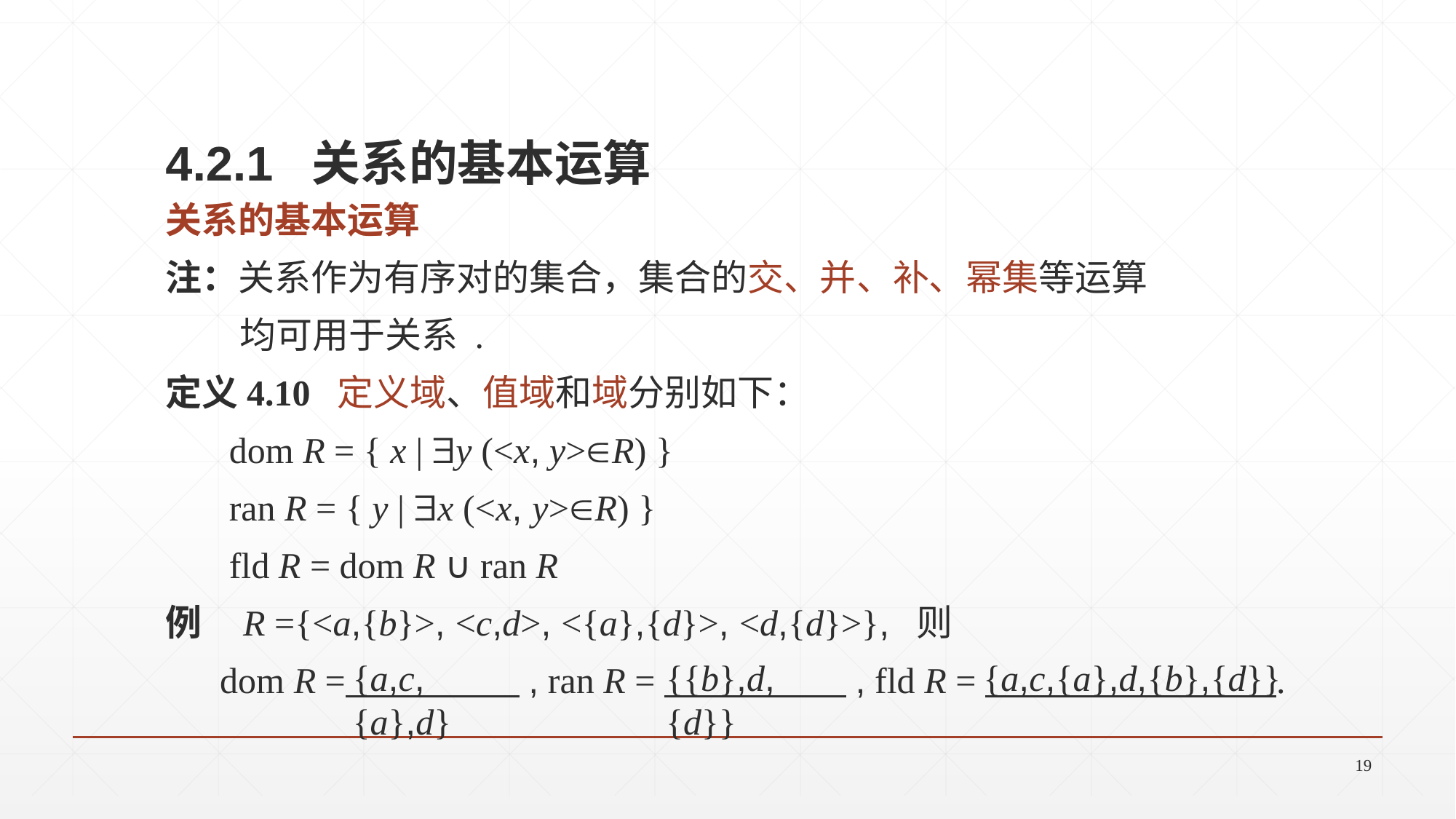

4.2.1  关系的基本运算
关系的基本运算
注：关系作为有序对的集合，集合的交、并、补、幂集等运算
        均可用于关系 .
定义4.10  定义域、值域和域分别如下：
       dom R = { x | ∃y (<x, y>∈R) }
       ran R = { y | ∃x (<x, y>∈R) }
       fld R = dom R ∪ ran R
例    R ={<a,{b}>, <c,d>, <{a},{d}>, <d,{d}>},  则
      dom R =                    , ran R =                      , fld R =                                 .
{{b},d,{d}}
{a,c,{a},d,{b},{d}}
{a,c,{a},d}
19